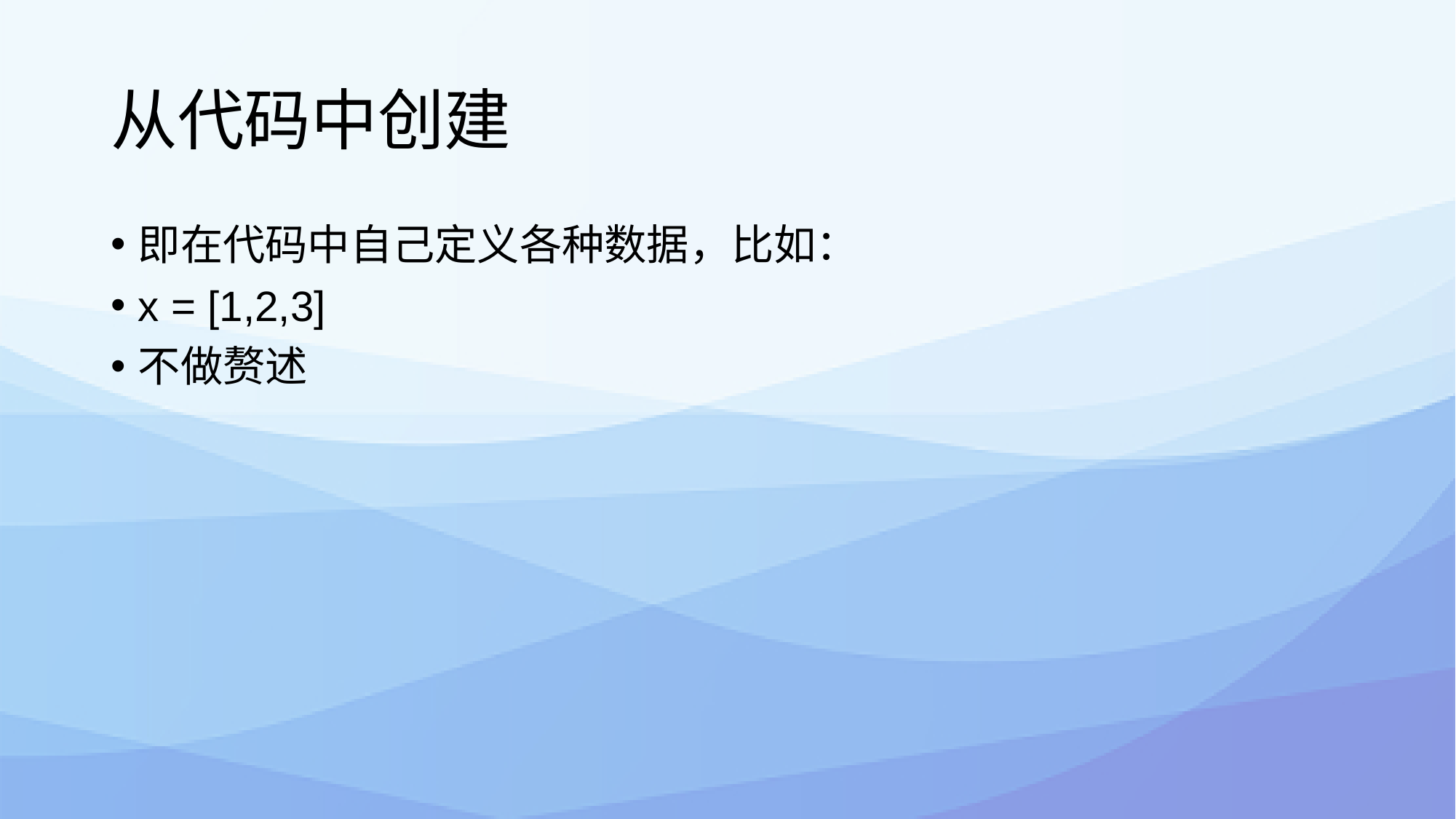

# 从代码中创建
即在代码中自己定义各种数据，比如：
x = [1,2,3]
不做赘述